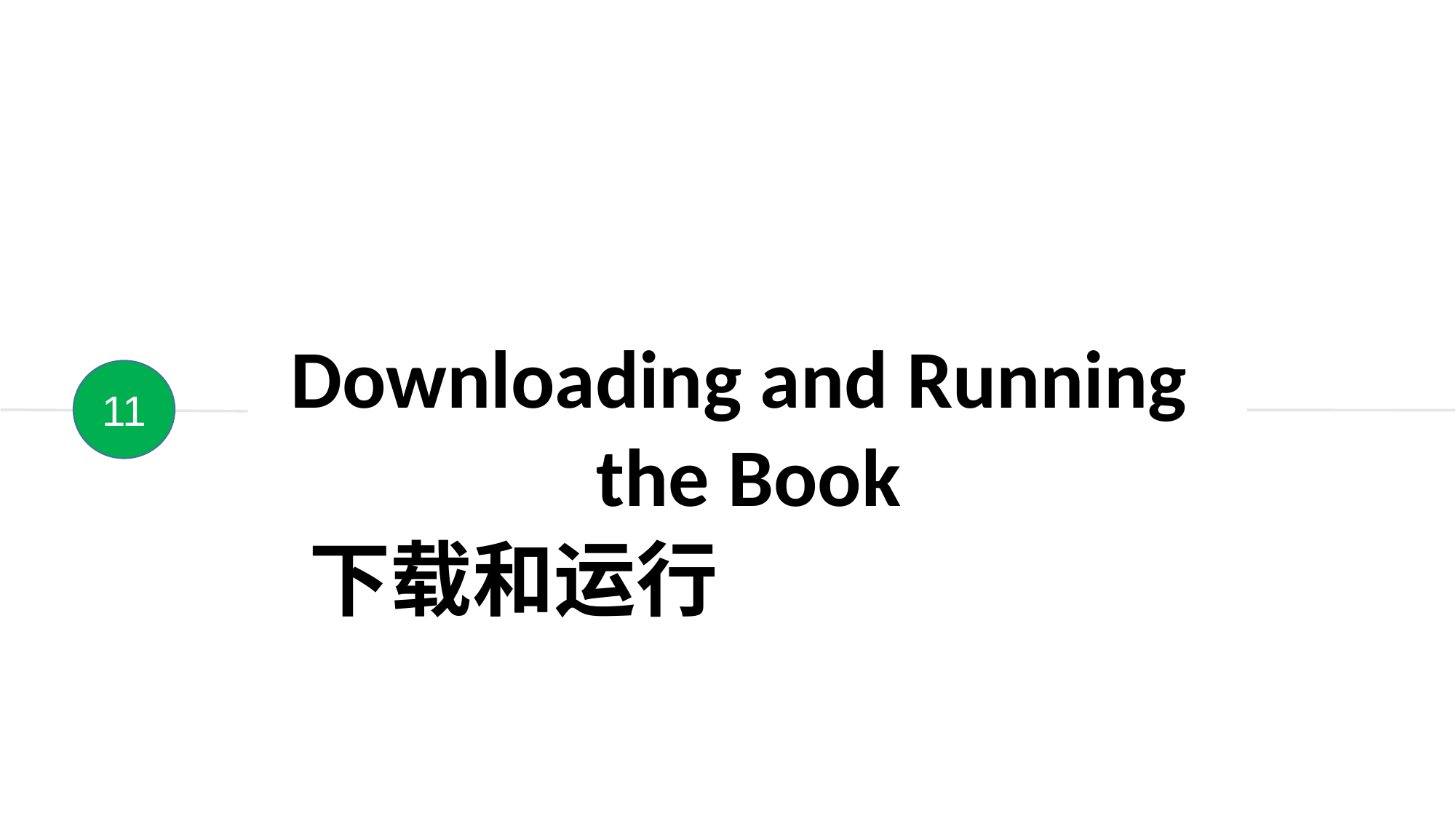

Downloading and Running
the Book

11
下载和运行